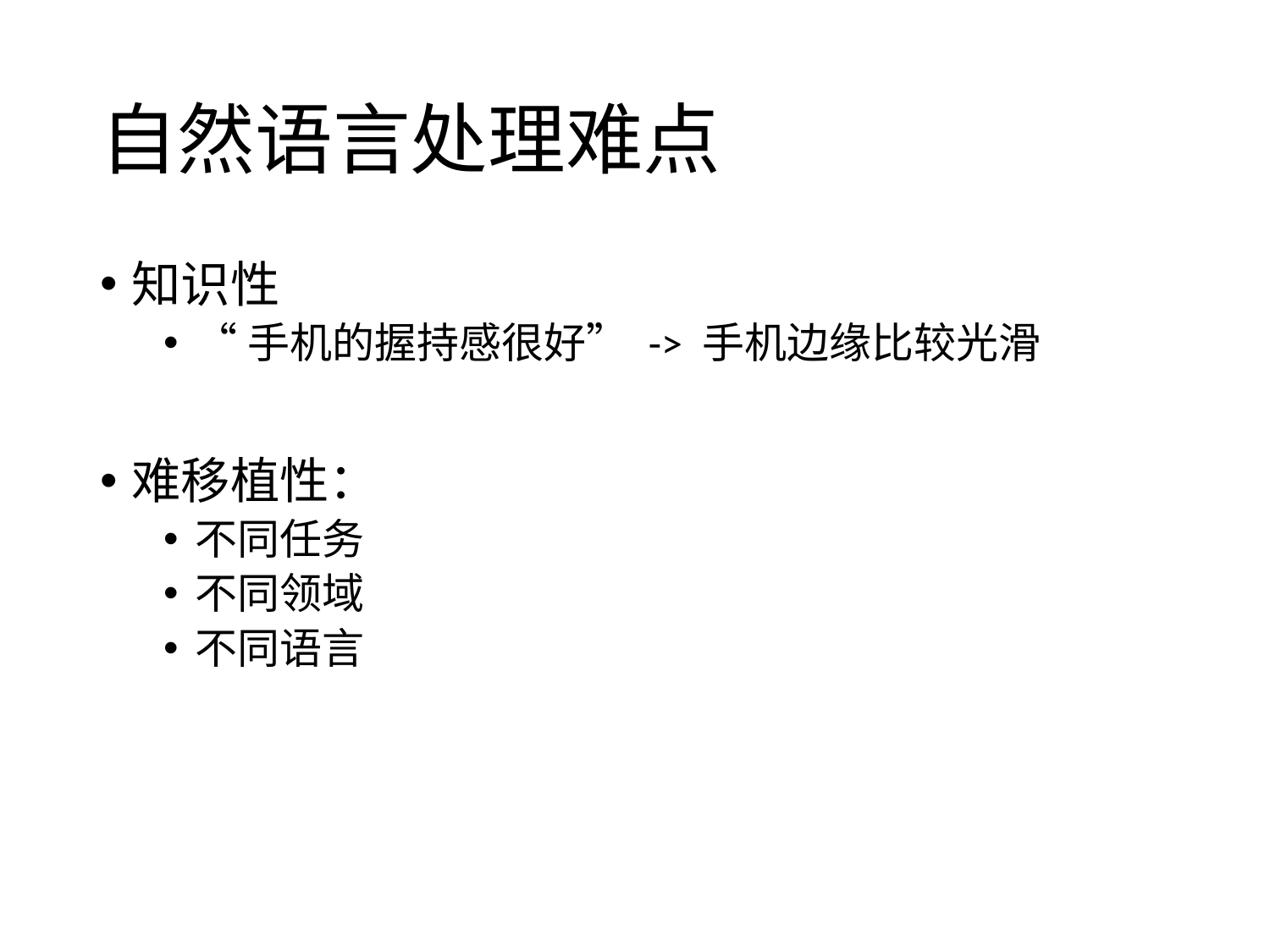

# 自然语言处理难点
知识性
“手机的握持感很好” -> 手机边缘比较光滑

难移植性：
不同任务
不同领域
不同语言